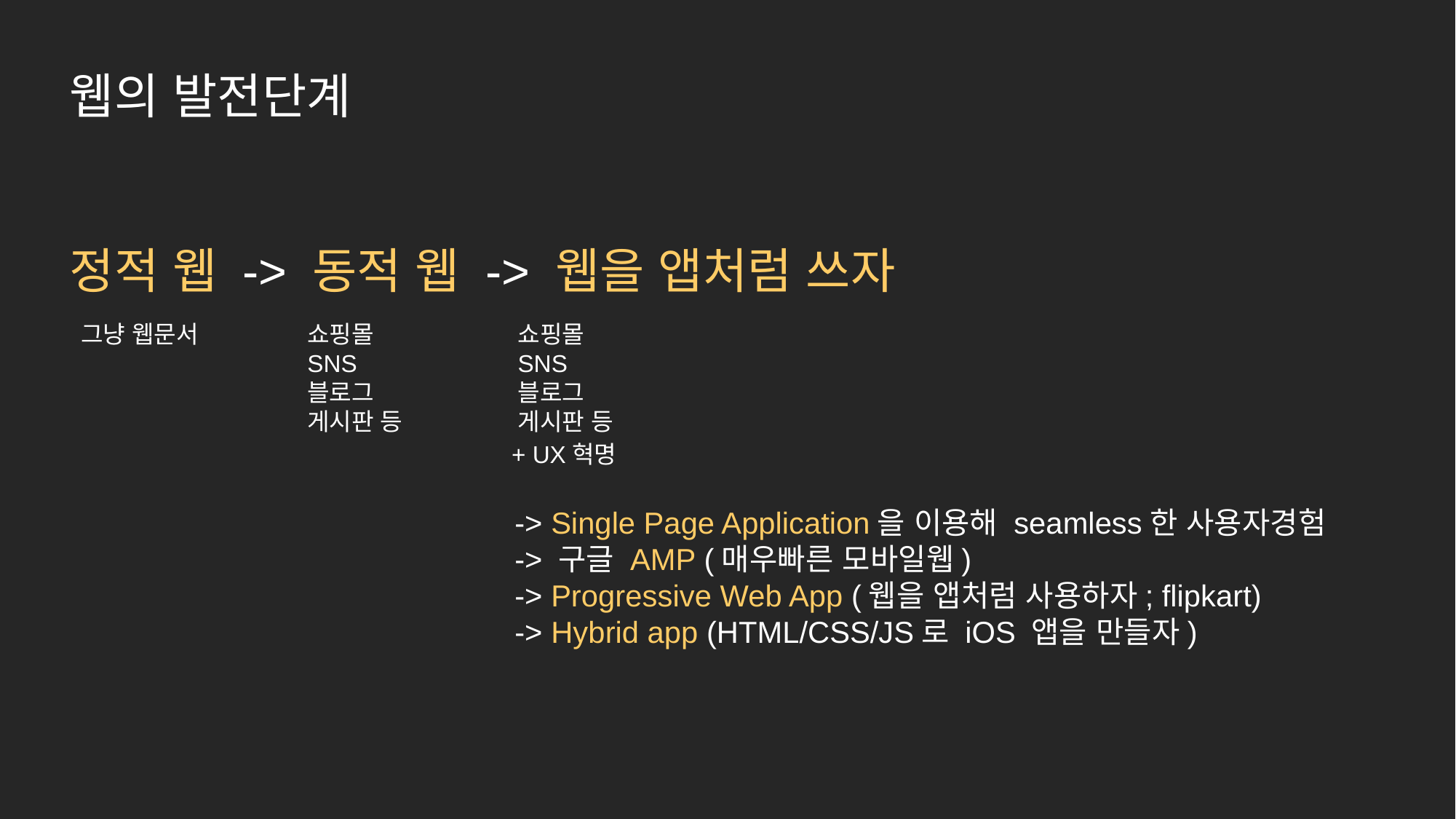

웹의 발전단계

정적 웹 -> 동적 웹 -> 웹을 앱처럼 쓰자
그냥 웹문서
쇼핑몰
SNS
블로그
게시판 등
쇼핑몰
SNS
블로그
게시판 등
+ UX혁명
-> Single Page Application을 이용해 seamless한 사용자경험
-> 구글 AMP (매우빠른 모바일웹)
-> Progressive Web App (웹을 앱처럼 사용하자; flipkart)
-> Hybrid app (HTML/CSS/JS로 iOS 앱을 만들자)